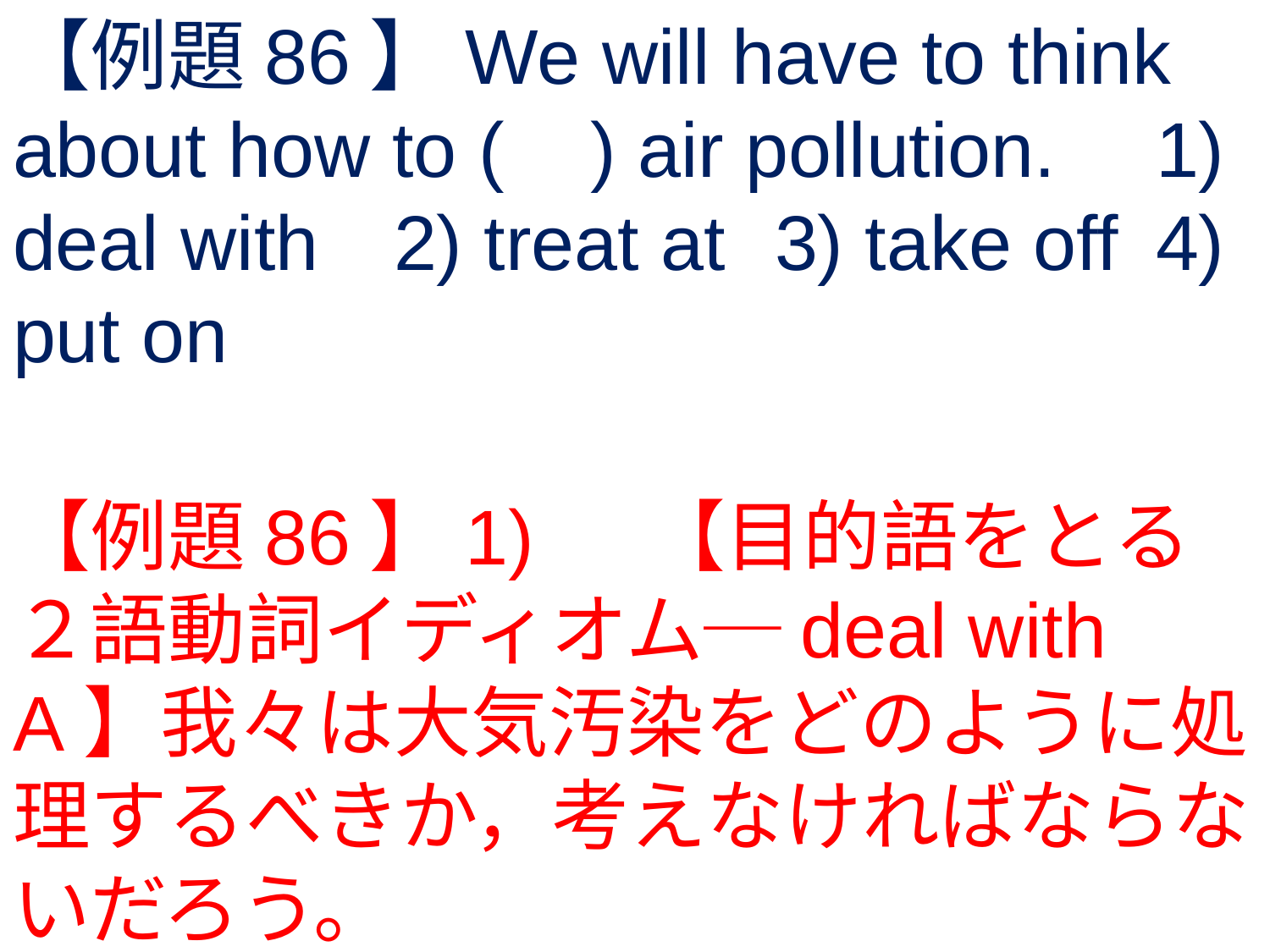

# 【例題86】We will have to think about how to (    ) air pollution.	1) deal with	2) treat at	3) take off	4) put on
【例題86】1) 	【目的語をとる２語動詞イディオム─deal with A】我々は大気汚染をどのように処理するべきか，考えなければならないだろう。